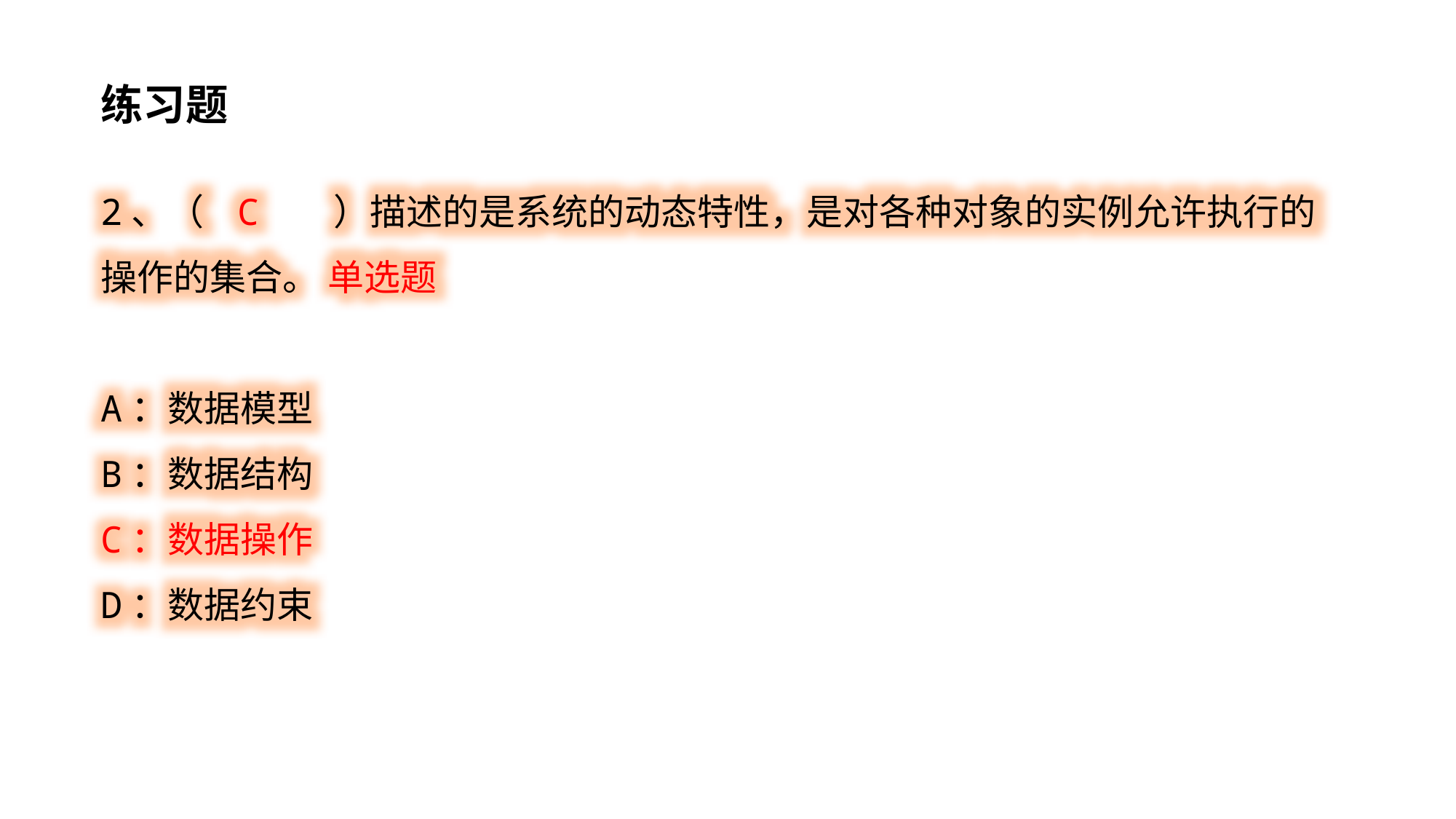

练习题
2、（   C   ）描述的是系统的动态特性，是对各种对象的实例允许执行的操作的集合。 单选题

A：数据模型
B：数据结构
C：数据操作
D：数据约束